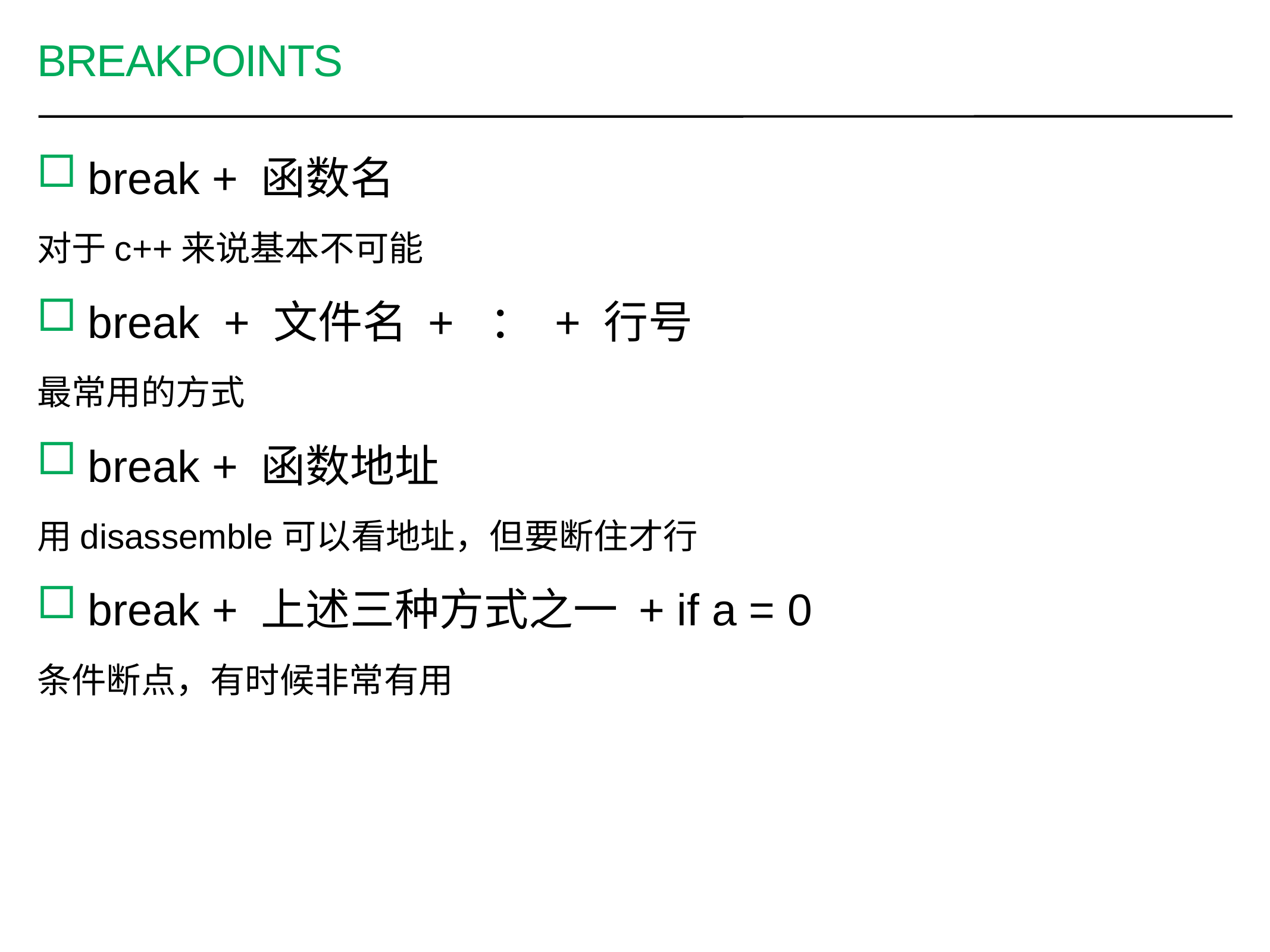

# BreakPoints
break + 函数名
对于c++来说基本不可能
break  + 文件名 +  ： + 行号
最常用的方式
break + 函数地址
用disassemble可以看地址，但要断住才行
break + 上述三种方式之一 + if a = 0
条件断点，有时候非常有用